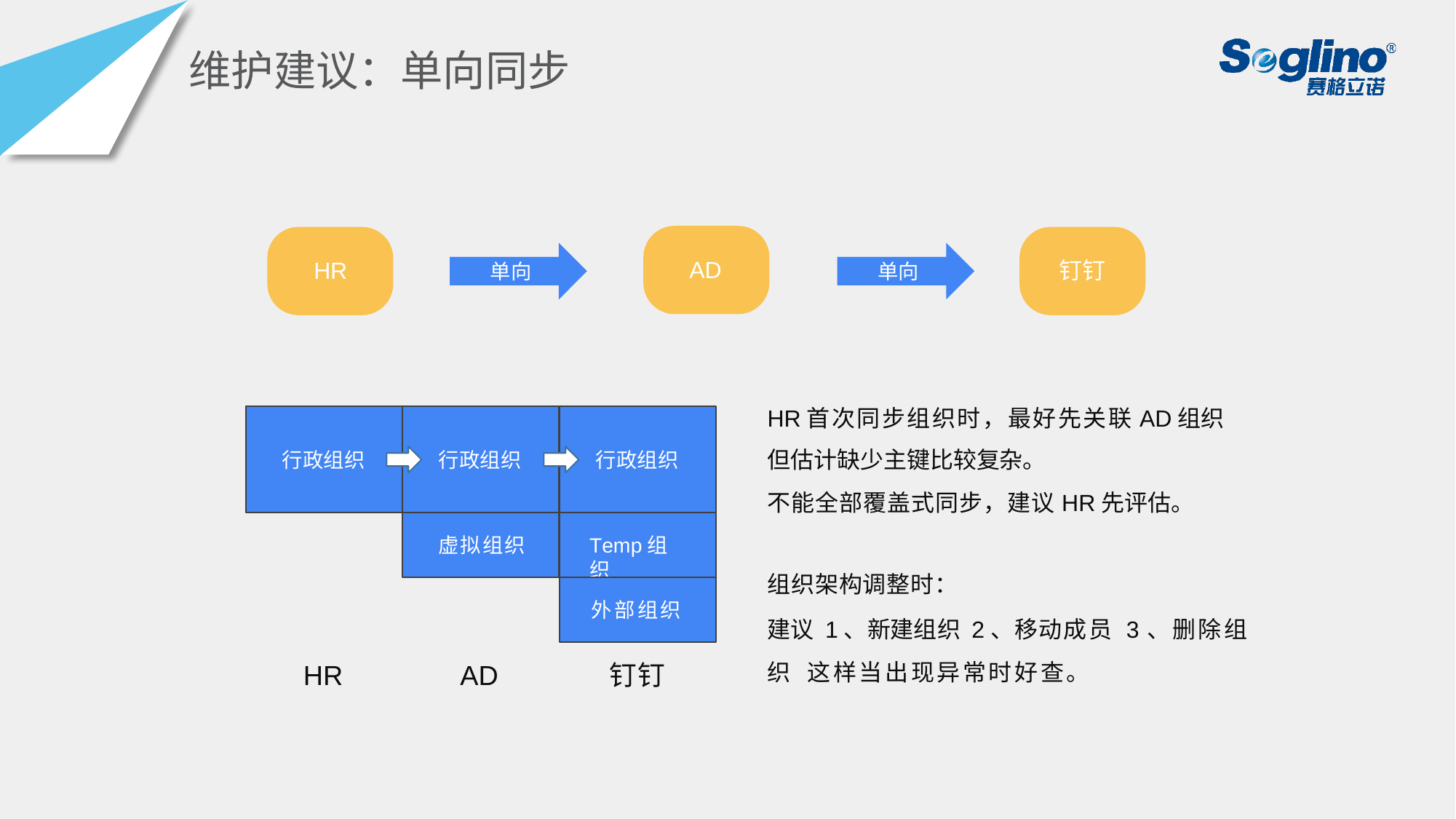

维护建议：单向同步

AD
HR
钉钉
单向
单向
HR首次同步组织时，最好先关联AD组织 但估计缺少主键比较复杂。
不能全部覆盖式同步，建议HR先评估。

行政组织
行政组织
行政组织

虚拟组织
Temp组织
组织架构调整时：
建议 1、新建组织 2、移动成员 3、删除组织 这样当出现异常时好查。

外部组织
HR
钉钉
AD